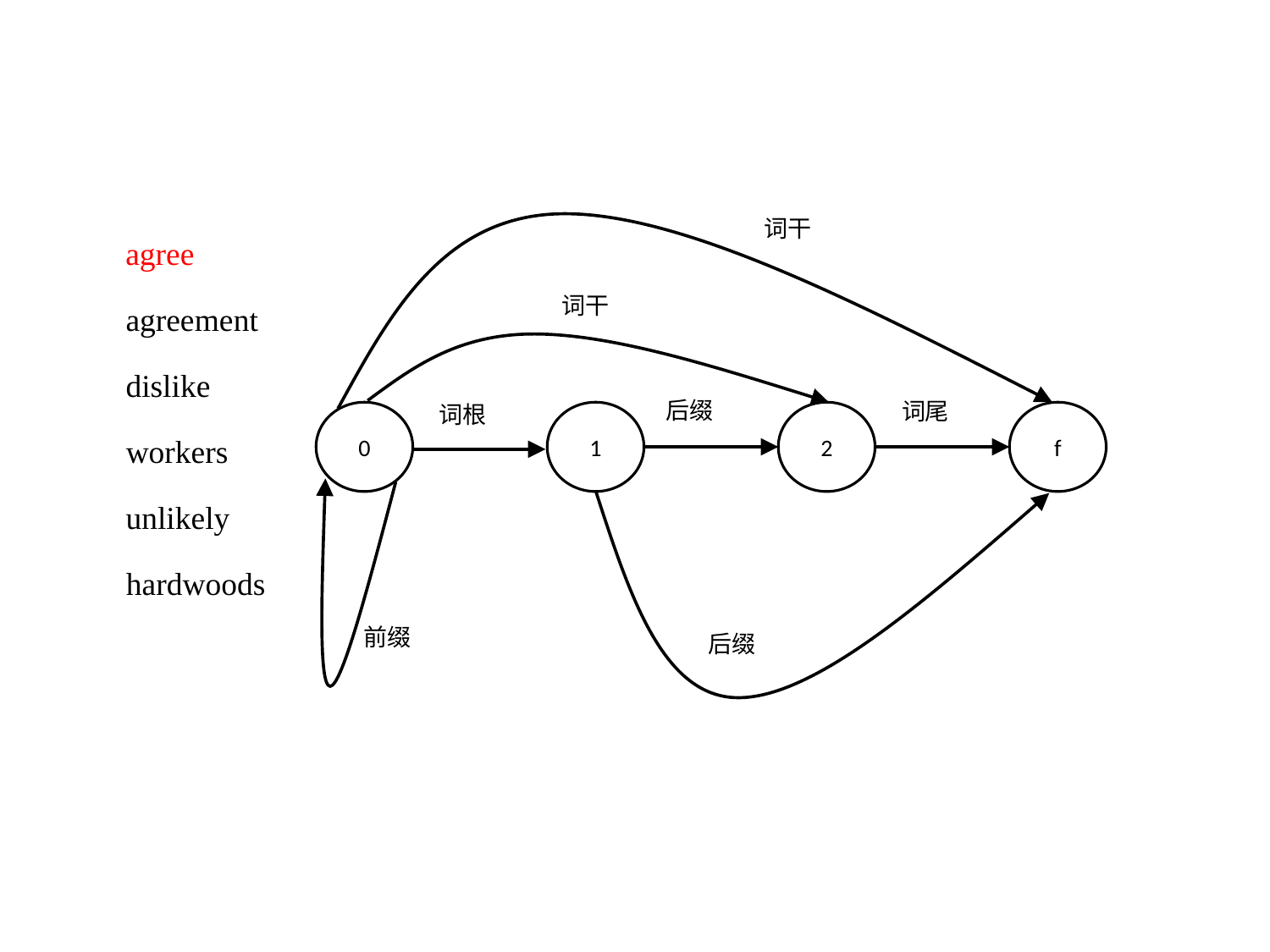

词干

agree
词干

agreement
dislike
后缀
词尾
词根
0
1
2
f
workers

前缀
unlikely

后缀
hardwoods